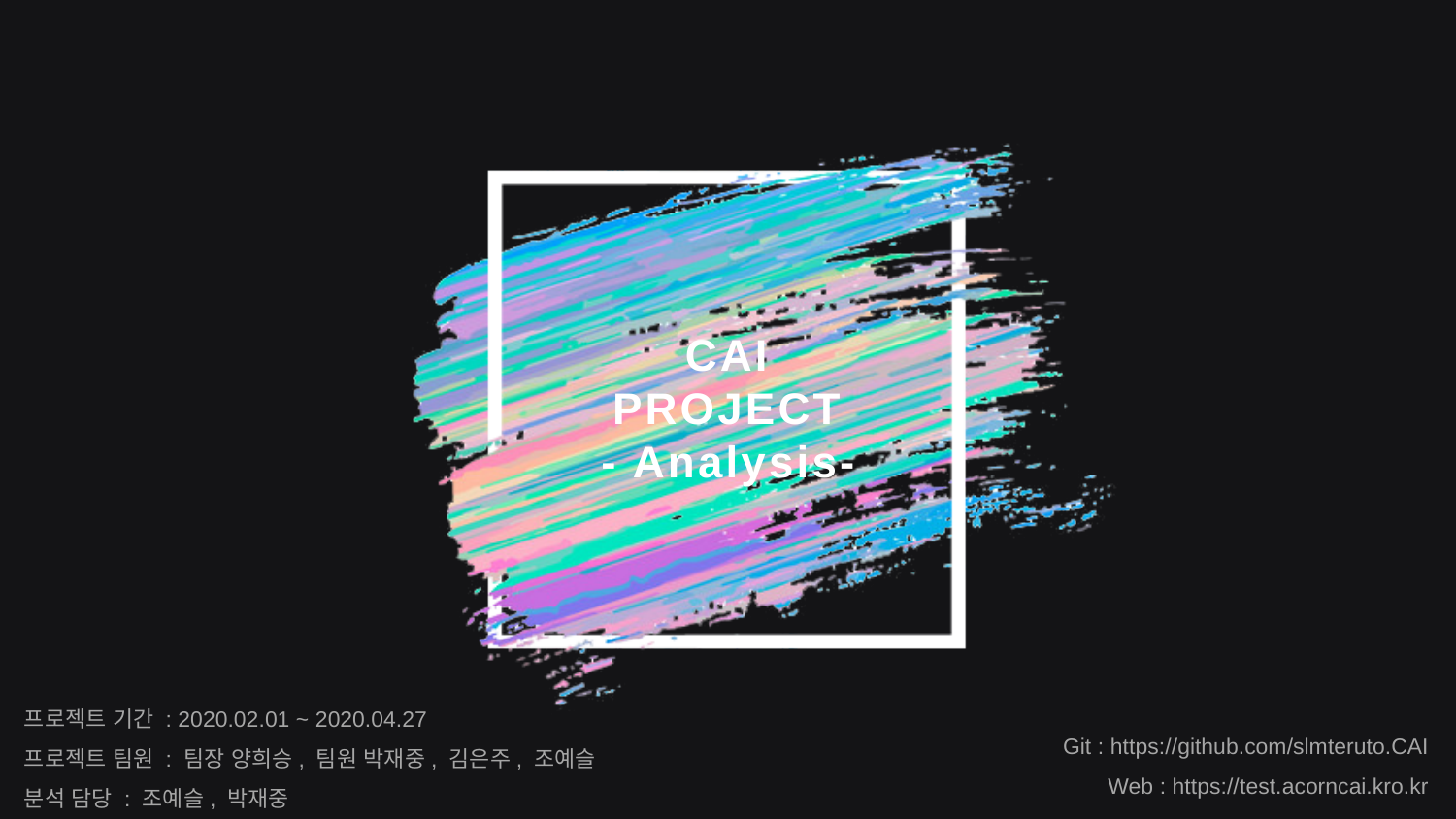

# CAI PROJECT - Analysis-
프로젝트 기간 : 2020.02.01 ~ 2020.04.27
프로젝트 팀원 : 팀장 양희승, 팀원 박재중, 김은주, 조예슬
분석 담당 : 조예슬, 박재중
Git : https://github.com/slmteruto.CAI
Web : https://test.acorncai.kro.kr